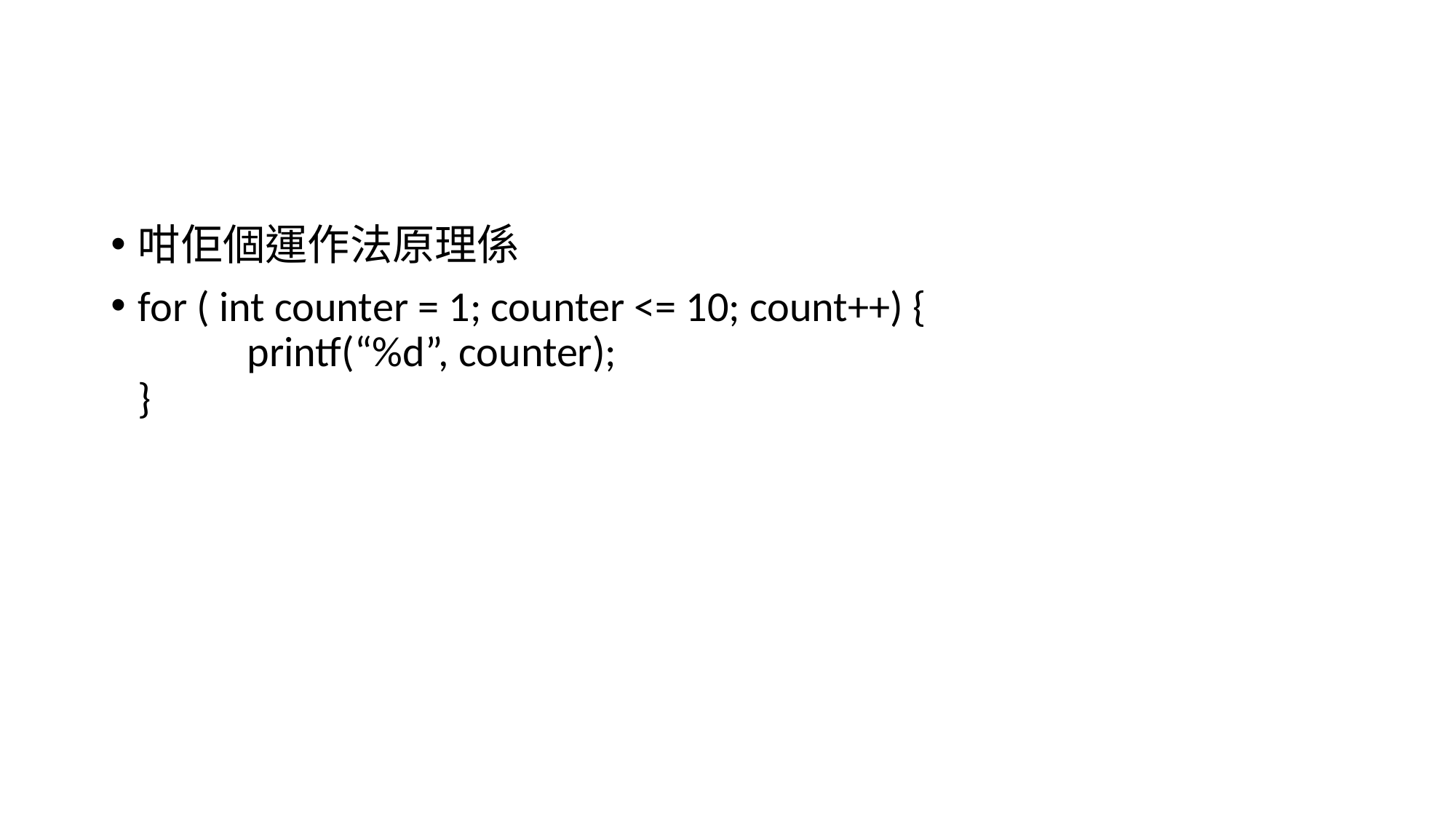

#
咁佢個運作法原理係
for ( int counter = 1; counter <= 10; count++) {
	printf(“%d”, counter);
}